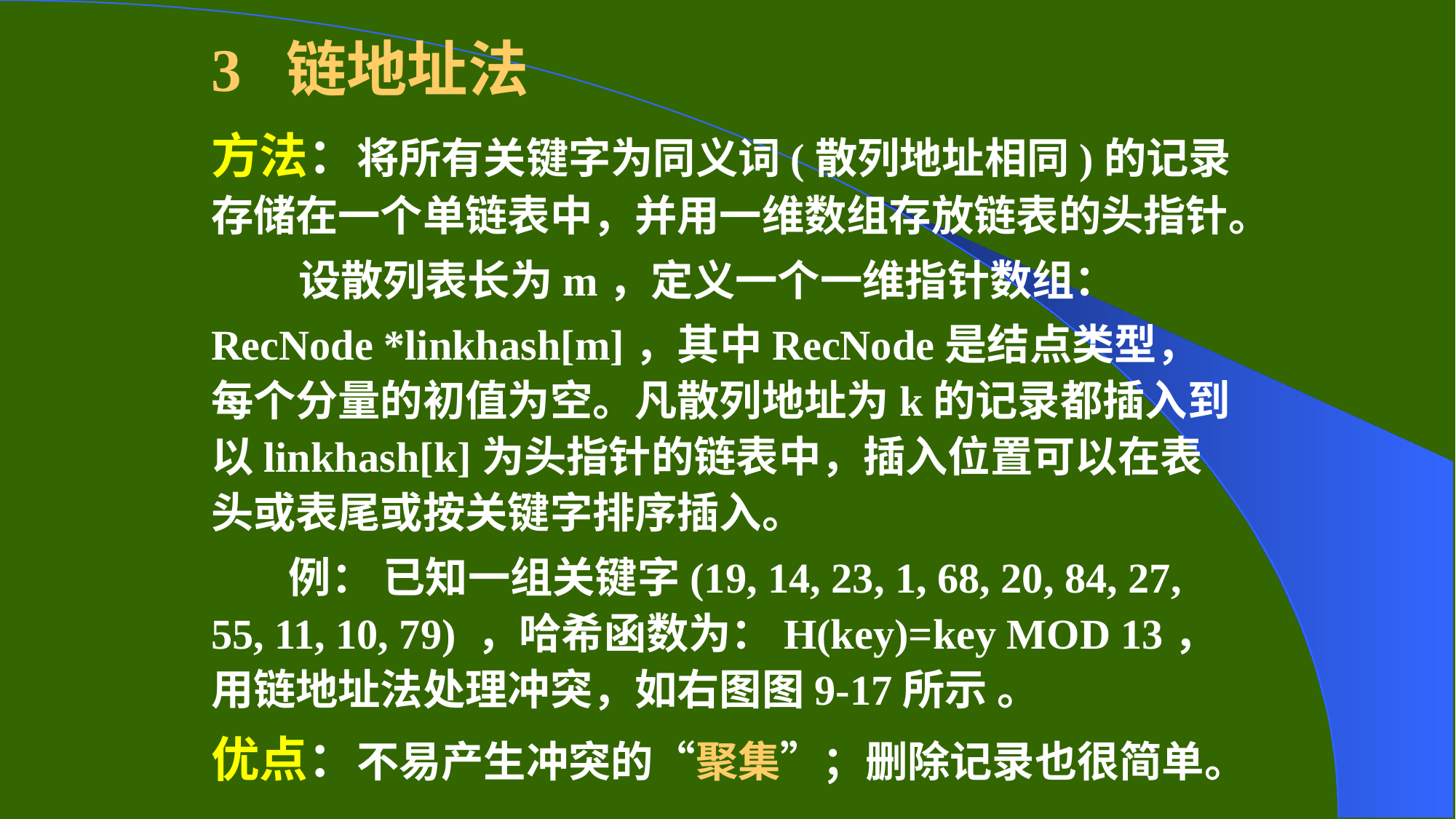

3  链地址法
方法：将所有关键字为同义词(散列地址相同)的记录存储在一个单链表中，并用一维数组存放链表的头指针。
        设散列表长为m，定义一个一维指针数组：
RecNode *linkhash[m]，其中RecNode是结点类型，每个分量的初值为空。凡散列地址为k的记录都插入到以linkhash[k]为头指针的链表中，插入位置可以在表头或表尾或按关键字排序插入。
       例： 已知一组关键字(19, 14, 23, 1, 68, 20, 84, 27, 55, 11, 10, 79) ，哈希函数为：H(key)=key MOD 13，用链地址法处理冲突，如右图图9-17所示 。
优点：不易产生冲突的“聚集”；删除记录也很简单。